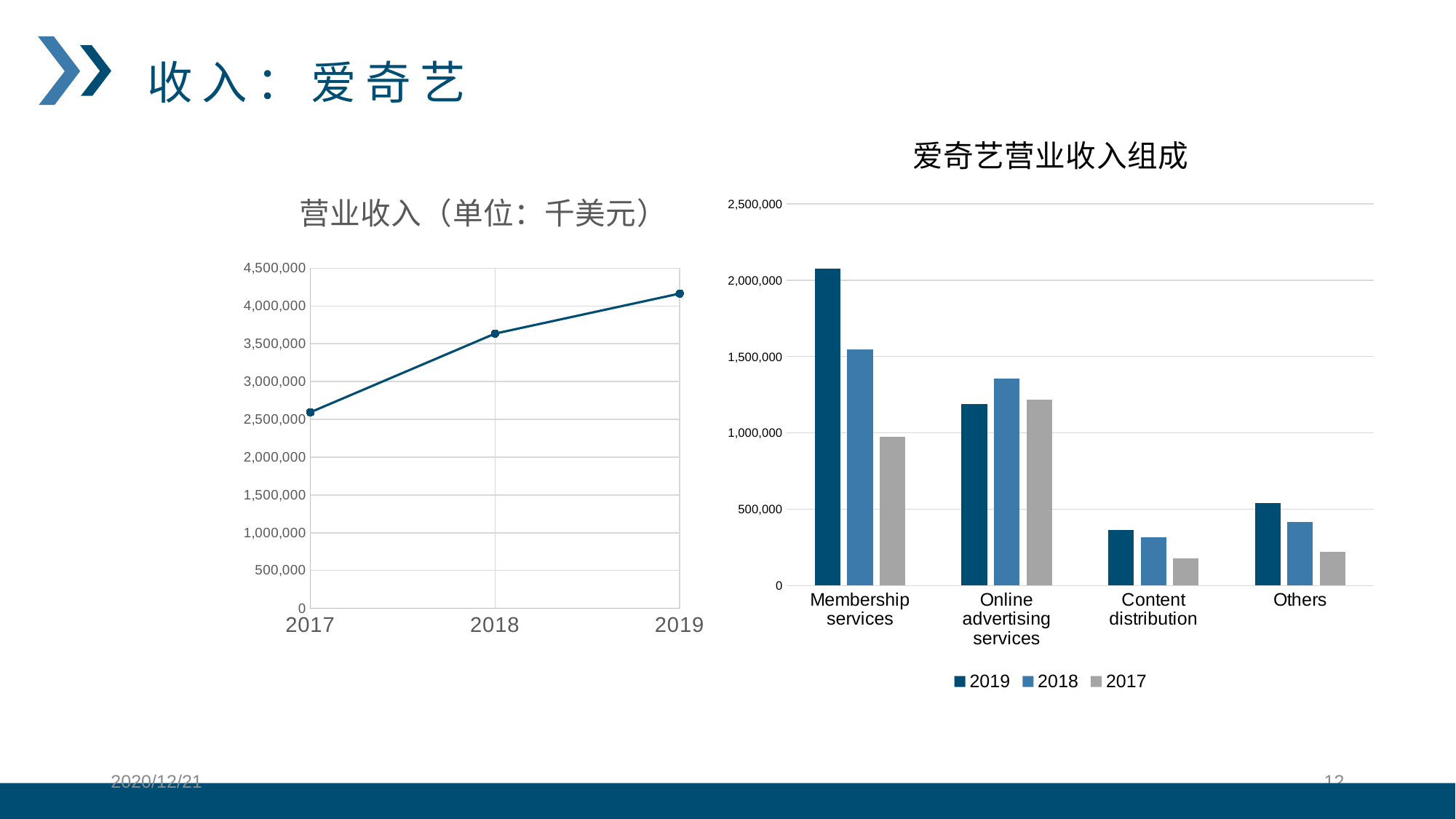

收入：爱奇艺

### Chart: 爱奇艺营业收入组成

| Category | 2019 | 2018 | 2017 |
|---|---|---|---|
| Membership services | 2073546.0 | 1545018.0 | 975527.0 |
| Online advertising services | 1187997.0 | 1356710.0 | 1217750.0 |
| Content distribution | 365454.0 | 314543.0 | 177883.0 |
| Others | 537681.0 | 418245.0 | 222624.0 |

### Chart: 营业收入（单位：千美元）

| Category | 营业收入 |
|---|---|
2020/12/21
12